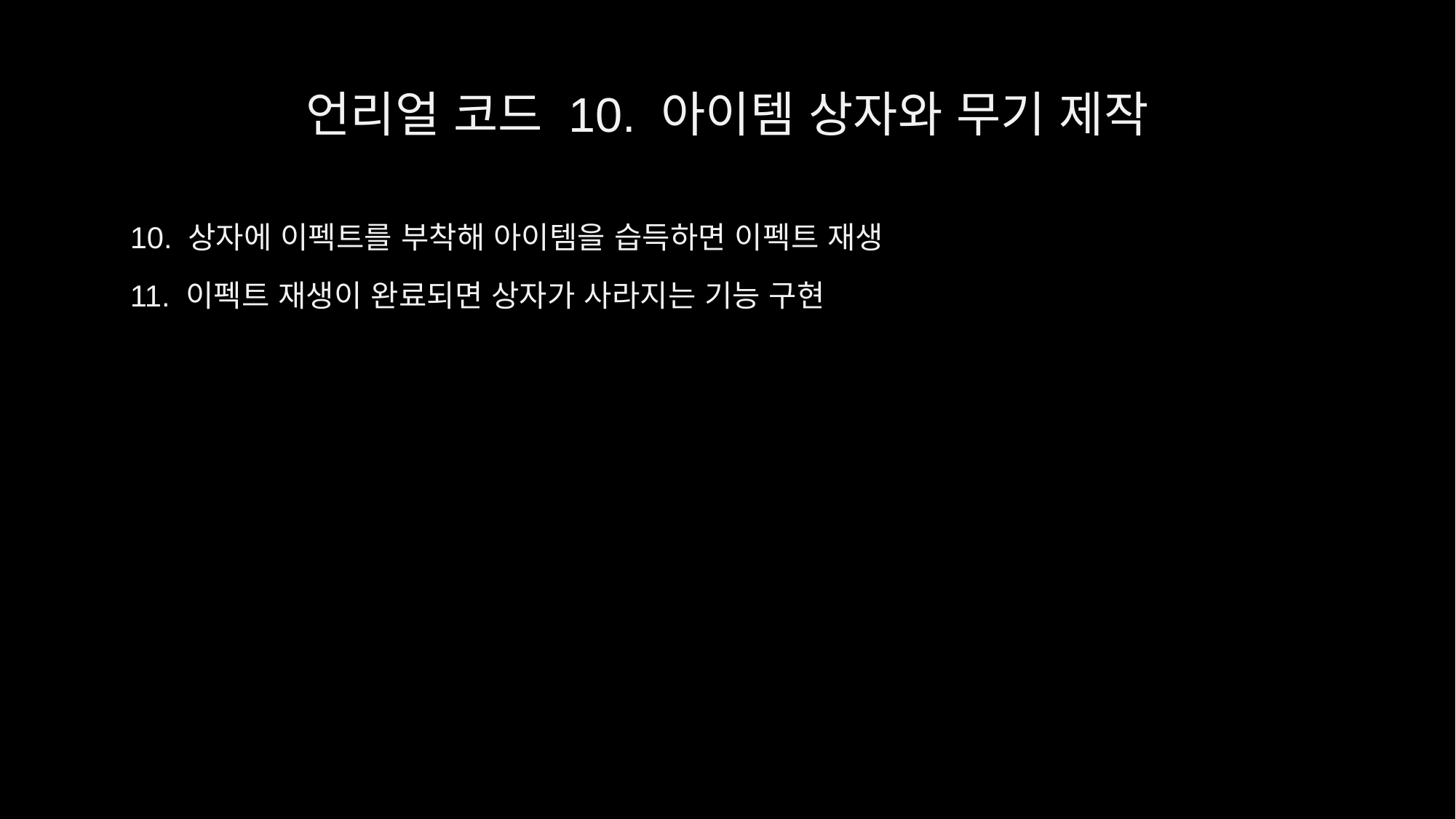

# 언리얼 코드 10. 아이템 상자와 무기 제작
10. 상자에 이펙트를 부착해 아이템을 습득하면 이펙트 재생
11. 이펙트 재생이 완료되면 상자가 사라지는 기능 구현